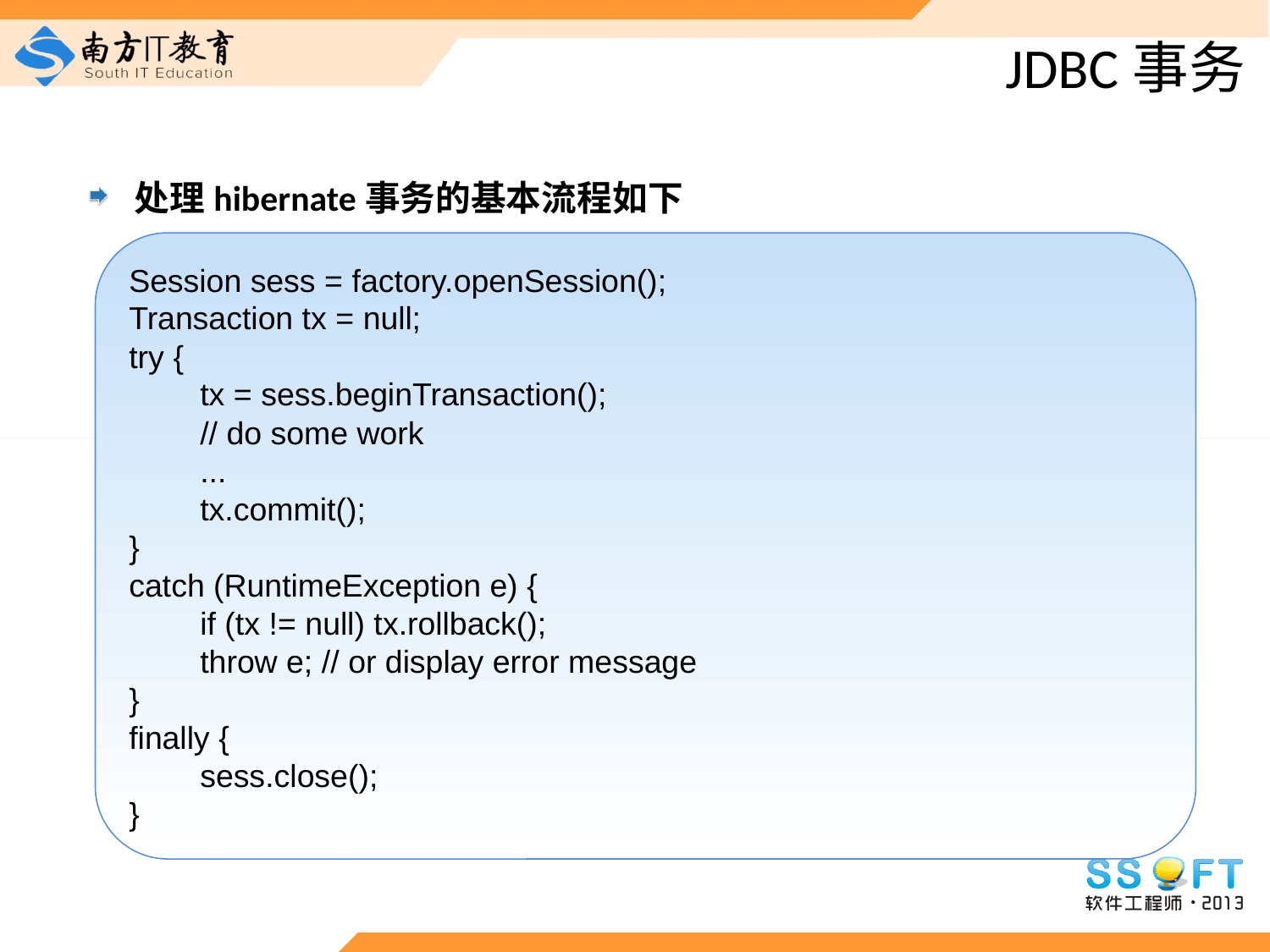

# JDBC事务
处理hibernate事务的基本流程如下

Session sess = factory.openSession();
Transaction tx = null;
try {
        tx = sess.beginTransaction();
        // do some work
        ...
        tx.commit();
}
catch (RuntimeException e) {
        if (tx != null) tx.rollback();
        throw e; // or display error message
}
finally {
        sess.close();
}